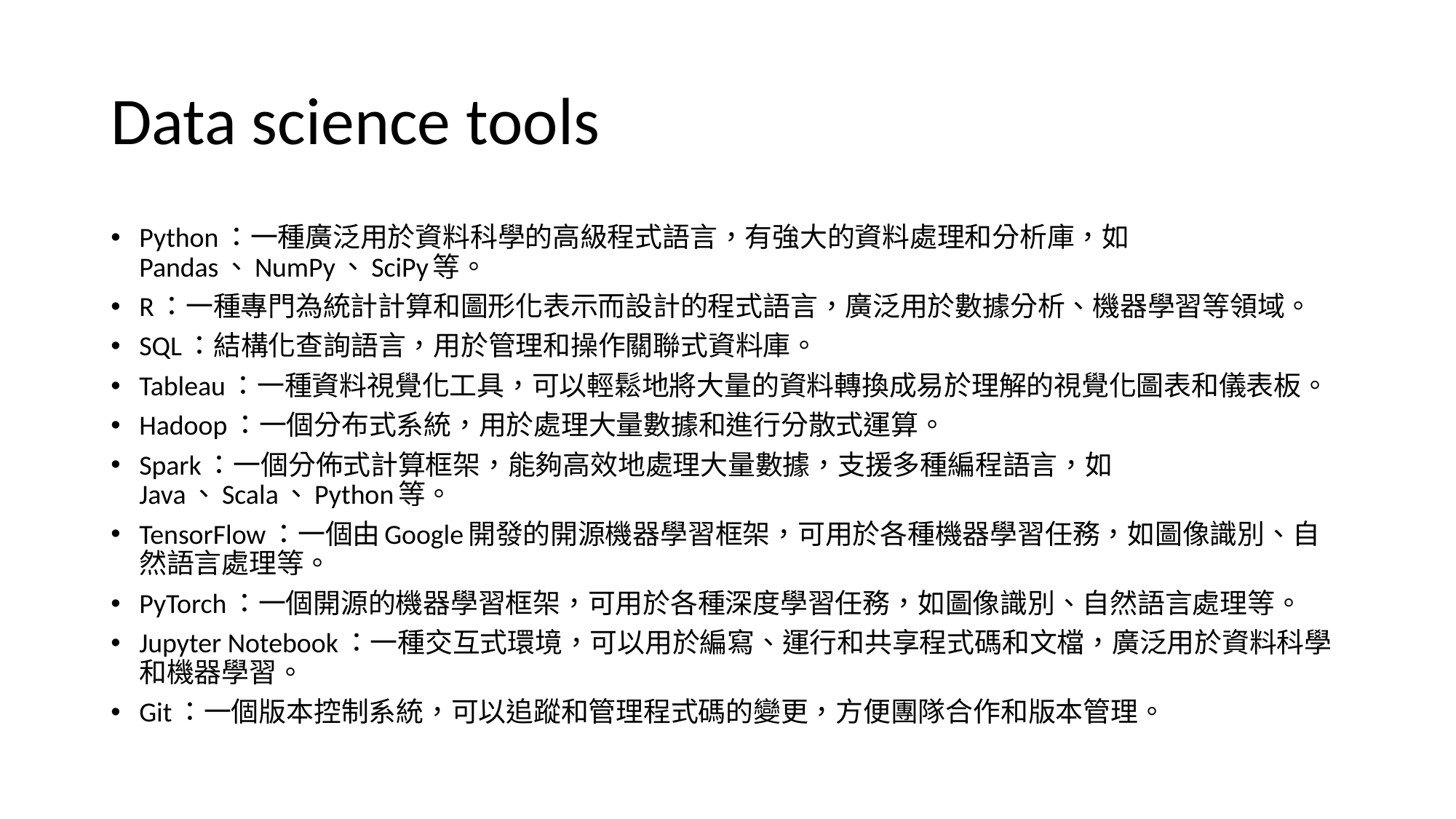

# Data science tools
Python：一種廣泛用於資料科學的高級程式語言，有強大的資料處理和分析庫，如Pandas、NumPy、SciPy等。
R：一種專門為統計計算和圖形化表示而設計的程式語言，廣泛用於數據分析、機器學習等領域。
SQL：結構化查詢語言，用於管理和操作關聯式資料庫。
Tableau：一種資料視覺化工具，可以輕鬆地將大量的資料轉換成易於理解的視覺化圖表和儀表板。
Hadoop：一個分布式系統，用於處理大量數據和進行分散式運算。
Spark：一個分佈式計算框架，能夠高效地處理大量數據，支援多種編程語言，如Java、Scala、Python等。
TensorFlow：一個由Google開發的開源機器學習框架，可用於各種機器學習任務，如圖像識別、自然語言處理等。
PyTorch：一個開源的機器學習框架，可用於各種深度學習任務，如圖像識別、自然語言處理等。
Jupyter Notebook：一種交互式環境，可以用於編寫、運行和共享程式碼和文檔，廣泛用於資料科學和機器學習。
Git：一個版本控制系統，可以追蹤和管理程式碼的變更，方便團隊合作和版本管理。